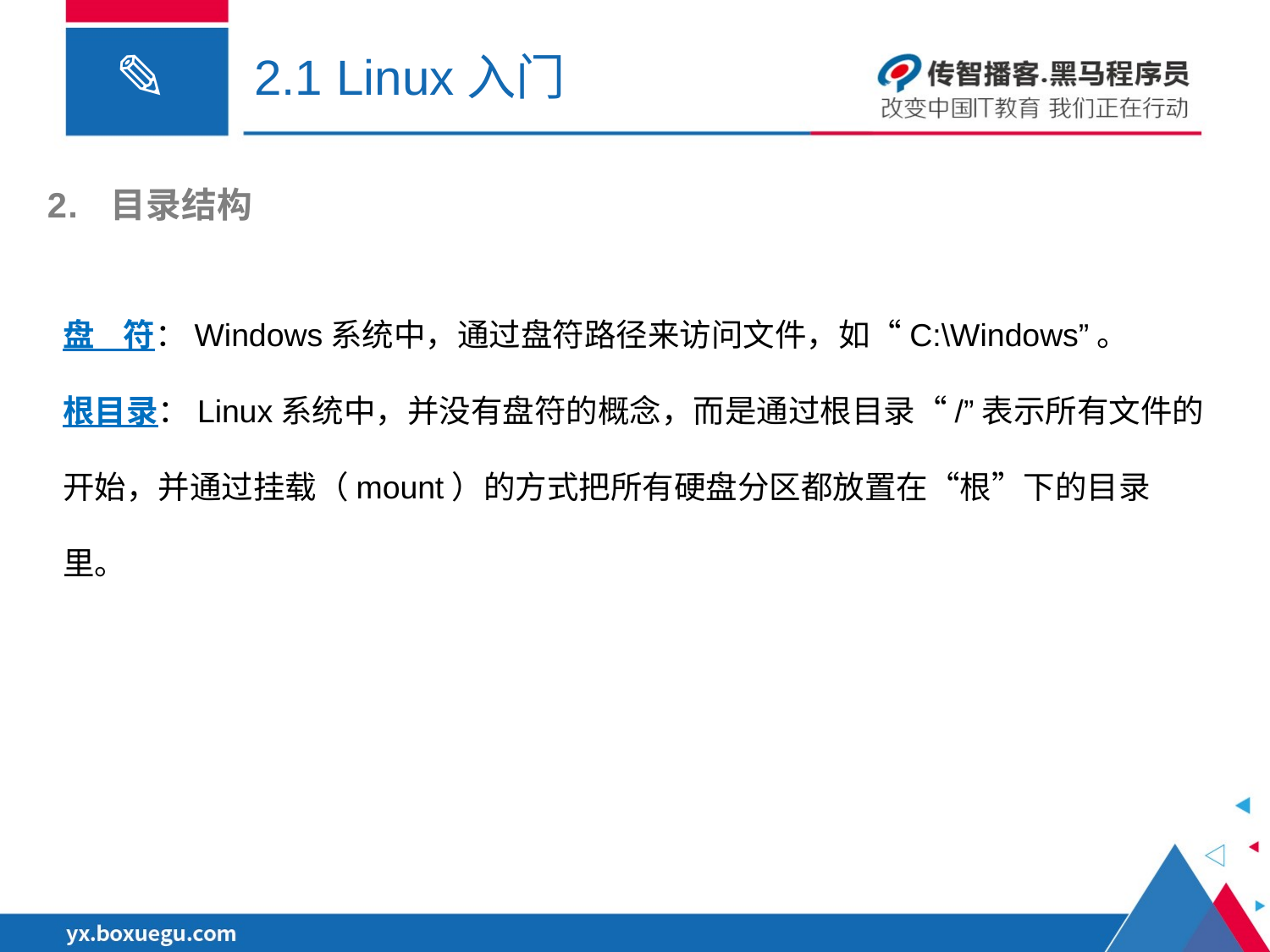

# 2.1 Linux入门
目录结构
盘    符：Windows系统中，通过盘符路径来访问文件，如“C:\Windows”。
根目录：Linux系统中，并没有盘符的概念，而是通过根目录“/”表示所有文件的开始，并通过挂载（mount）的方式把所有硬盘分区都放置在“根”下的目录里。